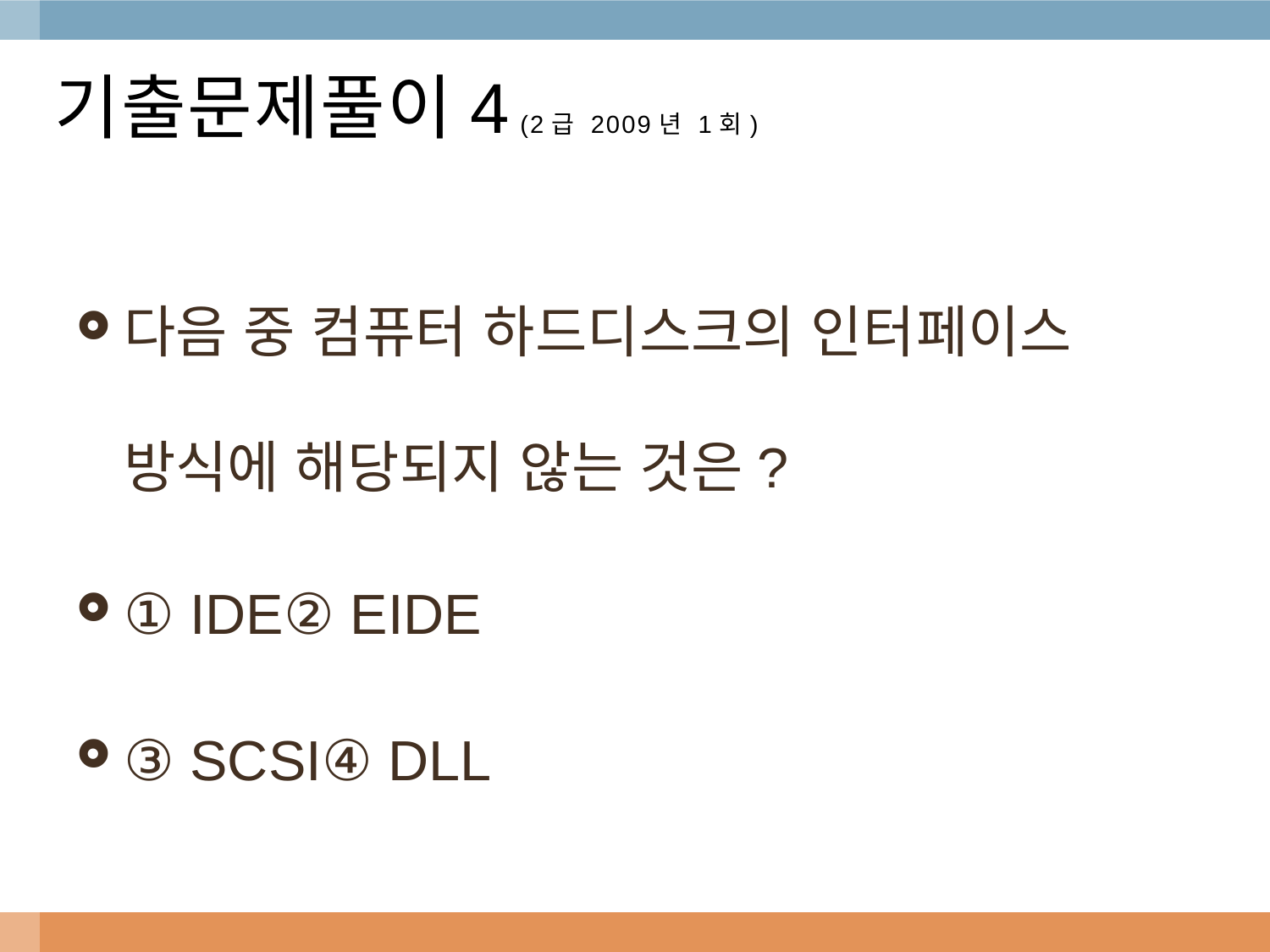

# 기출문제풀이4 (2급 2009년 1회)
다음 중 컴퓨터 하드디스크의 인터페이스 방식에 해당되지 않는 것은?
① IDE② EIDE
③ SCSI④ DLL